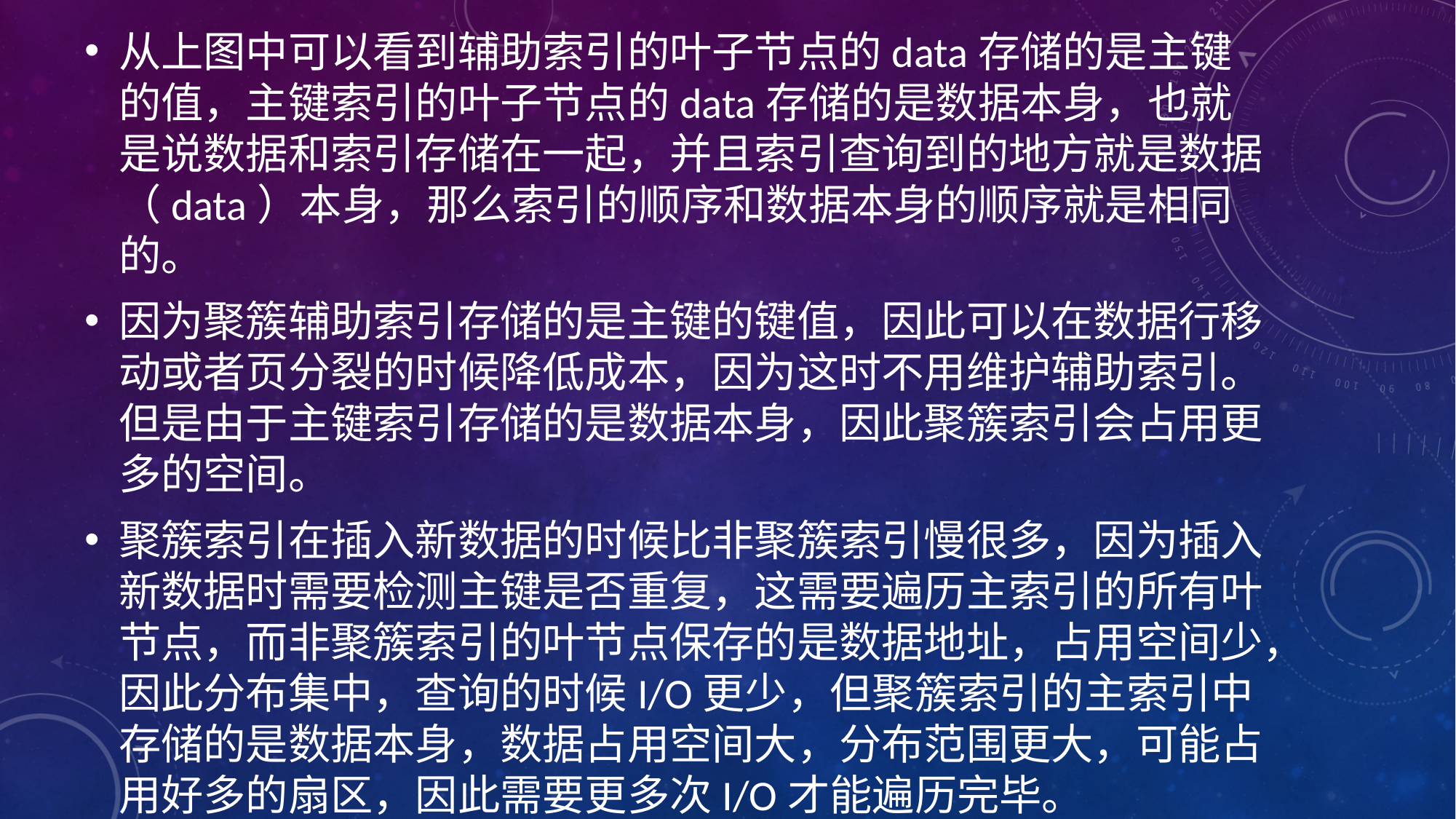

从上图中可以看到辅助索引的叶子节点的data存储的是主键的值，主键索引的叶子节点的data存储的是数据本身，也就是说数据和索引存储在一起，并且索引查询到的地方就是数据（data）本身，那么索引的顺序和数据本身的顺序就是相同的。
因为聚簇辅助索引存储的是主键的键值，因此可以在数据行移动或者页分裂的时候降低成本，因为这时不用维护辅助索引。但是由于主键索引存储的是数据本身，因此聚簇索引会占用更多的空间。
聚簇索引在插入新数据的时候比非聚簇索引慢很多，因为插入新数据时需要检测主键是否重复，这需要遍历主索引的所有叶节点，而非聚簇索引的叶节点保存的是数据地址，占用空间少，因此分布集中，查询的时候I/O更少，但聚簇索引的主索引中存储的是数据本身，数据占用空间大，分布范围更大，可能占用好多的扇区，因此需要更多次I/O才能遍历完毕。